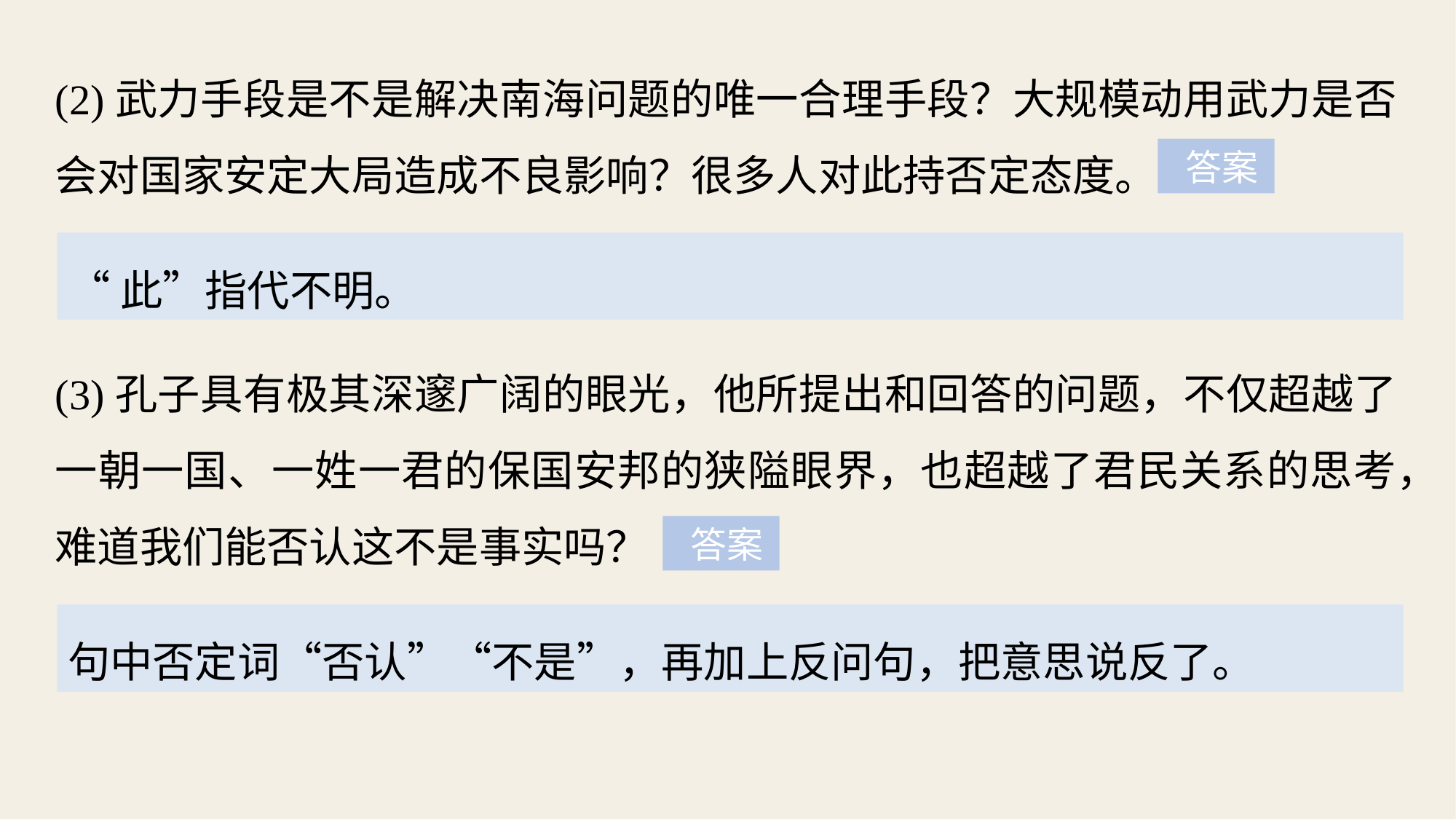

(2)武力手段是不是解决南海问题的唯一合理手段？大规模动用武力是否会对国家安定大局造成不良影响？很多人对此持否定态度。
 答案
“此”指代不明。
(3)孔子具有极其深邃广阔的眼光，他所提出和回答的问题，不仅超越了一朝一国、一姓一君的保国安邦的狭隘眼界，也超越了君民关系的思考，难道我们能否认这不是事实吗？
 答案
句中否定词“否认”“不是”，再加上反问句，把意思说反了。